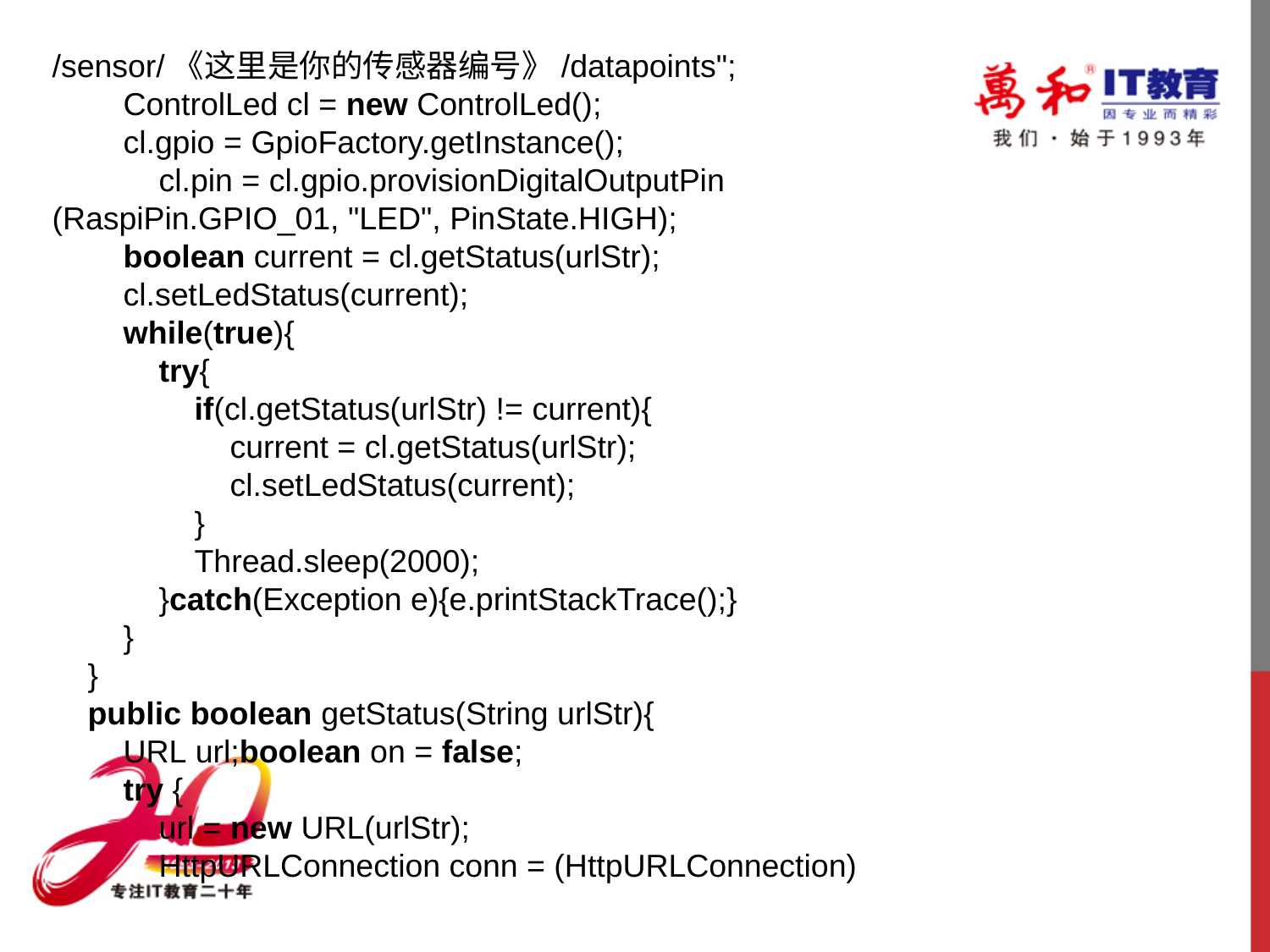

/sensor/《这里是你的传感器编号》/datapoints";
        ControlLed cl = new ControlLed();
        cl.gpio = GpioFactory.getInstance();
            cl.pin = cl.gpio.provisionDigitalOutputPin
(RaspiPin.GPIO_01, "LED", PinState.HIGH);
        boolean current = cl.getStatus(urlStr);
        cl.setLedStatus(current);
        while(true){
            try{
                if(cl.getStatus(urlStr) != current){
                    current = cl.getStatus(urlStr);
                    cl.setLedStatus(current);
                }
                Thread.sleep(2000);
            }catch(Exception e){e.printStackTrace();}
        }
    }
    public boolean getStatus(String urlStr){
        URL url;boolean on = false;
        try {
            url = new URL(urlStr);
            HttpURLConnection conn = (HttpURLConnection)